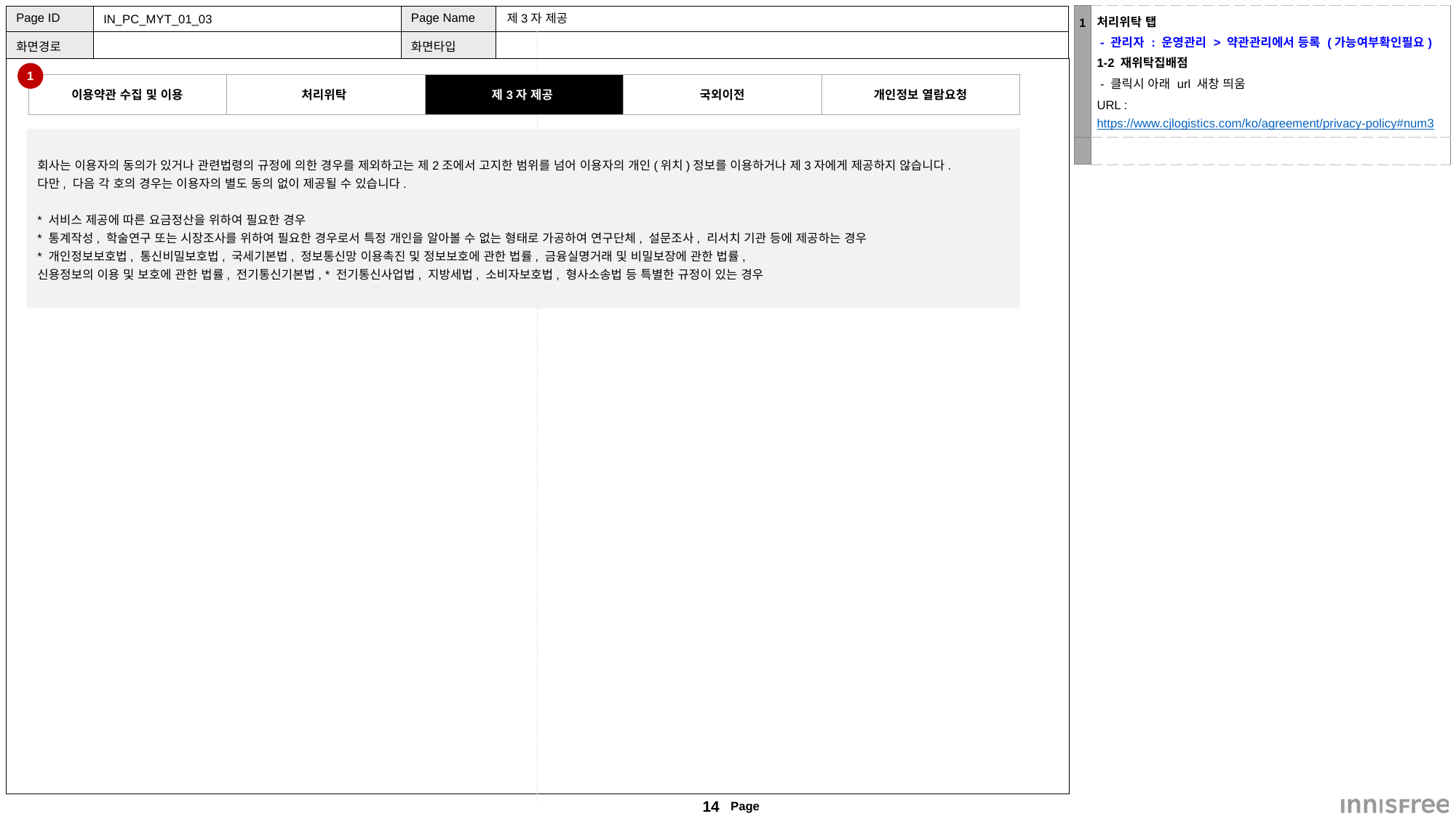

| 1 | 처리위탁 탭 - 관리자 : 운영관리 > 약관관리에서 등록 (가능여부확인필요) 1-2 재위탁집배점 - 클릭시 아래 url 새창 띄움 URL : https://www.cjlogistics.com/ko/agreement/privacy-policy#num3 |
| --- | --- |
|  |  |
IN_PC_MYT_01_03
# 제3자 제공
1
| 이용약관 수집 및 이용 | 처리위탁 | 제3자 제공 | 국외이전 | 개인정보 열람요청 |
| --- | --- | --- | --- | --- |

회사는 이용자의 동의가 있거나 관련법령의 규정에 의한 경우를 제외하고는 제2조에서 고지한 범위를 넘어 이용자의 개인(위치)정보를 이용하거나 제3자에게 제공하지 않습니다.
다만, 다음 각 호의 경우는 이용자의 별도 동의 없이 제공될 수 있습니다.

* 서비스 제공에 따른 요금정산을 위하여 필요한 경우
* 통계작성, 학술연구 또는 시장조사를 위하여 필요한 경우로서 특정 개인을 알아볼 수 없는 형태로 가공하여 연구단체, 설문조사, 리서치 기관 등에 제공하는 경우
* 개인정보보호법, 통신비밀보호법, 국세기본법, 정보통신망 이용촉진 및 정보보호에 관한 법률, 금융실명거래 및 비밀보장에 관한 법률,
신용정보의 이용 및 보호에 관한 법률, 전기통신기본법, * 전기통신사업법, 지방세법, 소비자보호법, 형사소송법 등 특별한 규정이 있는 경우